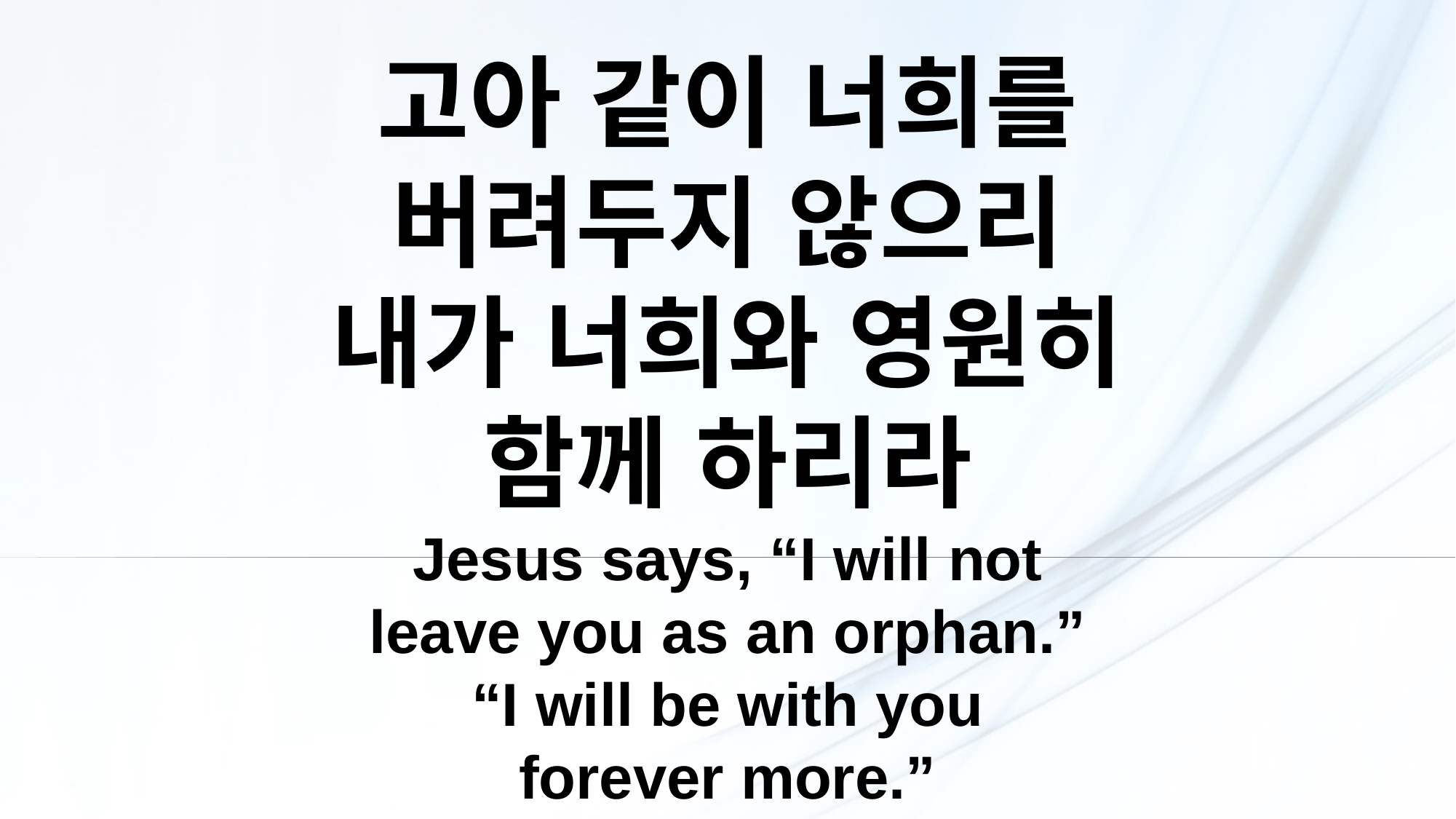

# 고아 같이 너희를 버려두지 않으리 내가 너희와 영원히 함께 하리라 Jesus says, “I will not leave you as an orphan.” “I will be with you forever more.”